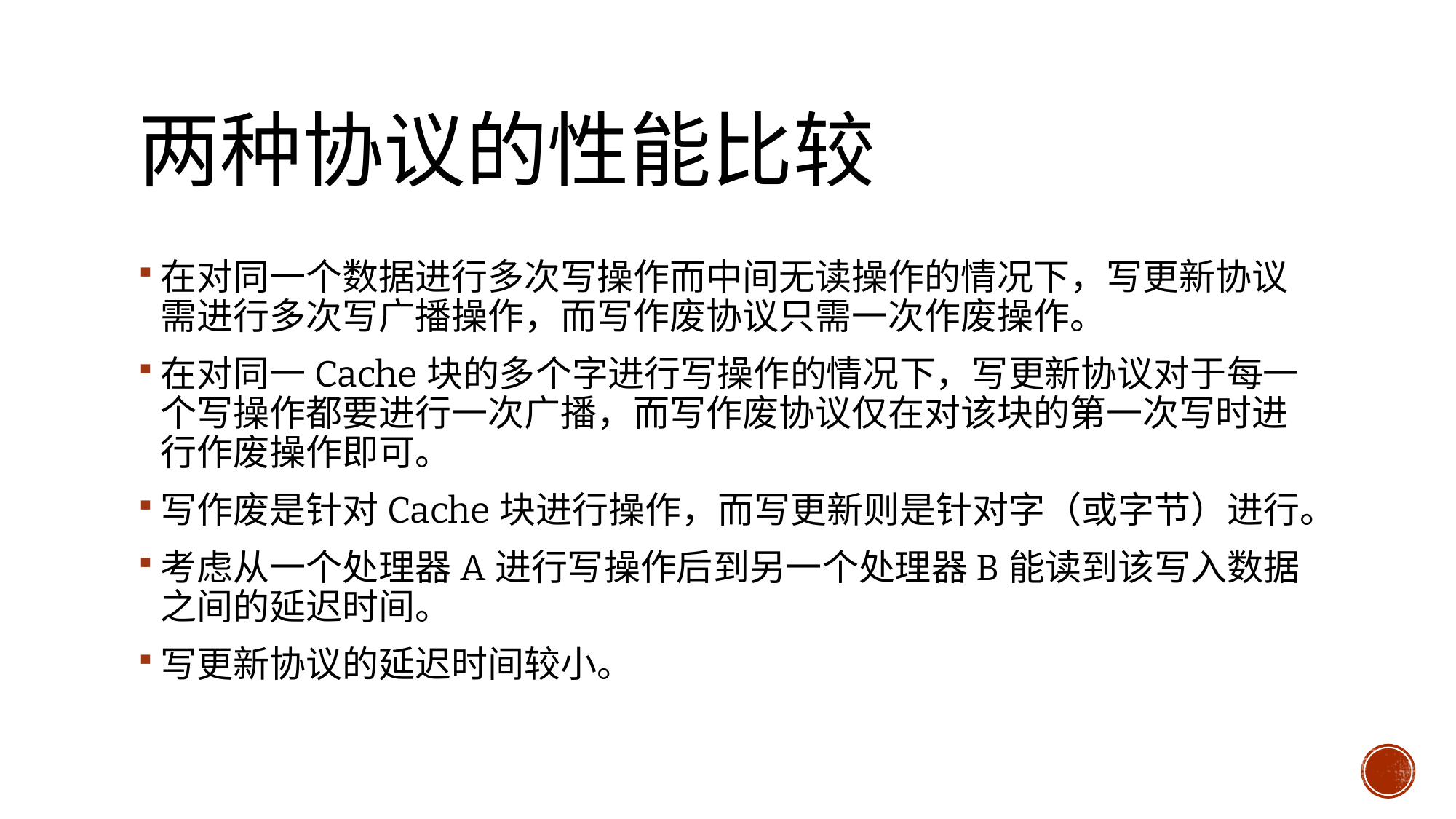

# 两种协议的性能比较
在对同一个数据进行多次写操作而中间无读操作的情况下，写更新协议需进行多次写广播操作，而写作废协议只需一次作废操作。
在对同一Cache块的多个字进行写操作的情况下，写更新协议对于每一个写操作都要进行一次广播，而写作废协议仅在对该块的第一次写时进行作废操作即可。
写作废是针对Cache块进行操作，而写更新则是针对字（或字节）进行。
考虑从一个处理器A进行写操作后到另一个处理器B能读到该写入数据之间的延迟时间。
写更新协议的延迟时间较小。